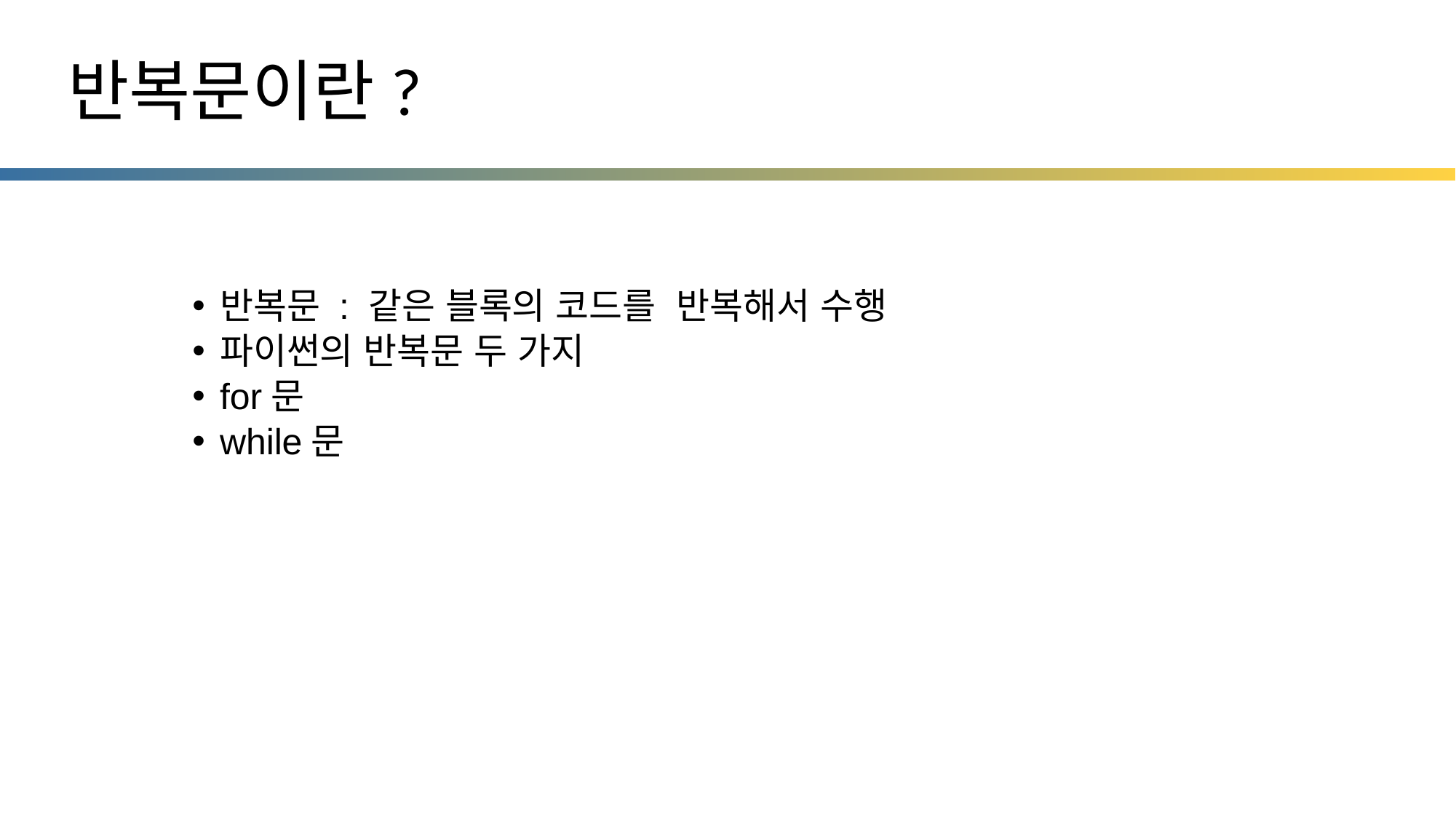

# 반복문이란?
반복문 : 같은 블록의 코드를  반복해서 수행
파이썬의 반복문 두 가지
for문
while문